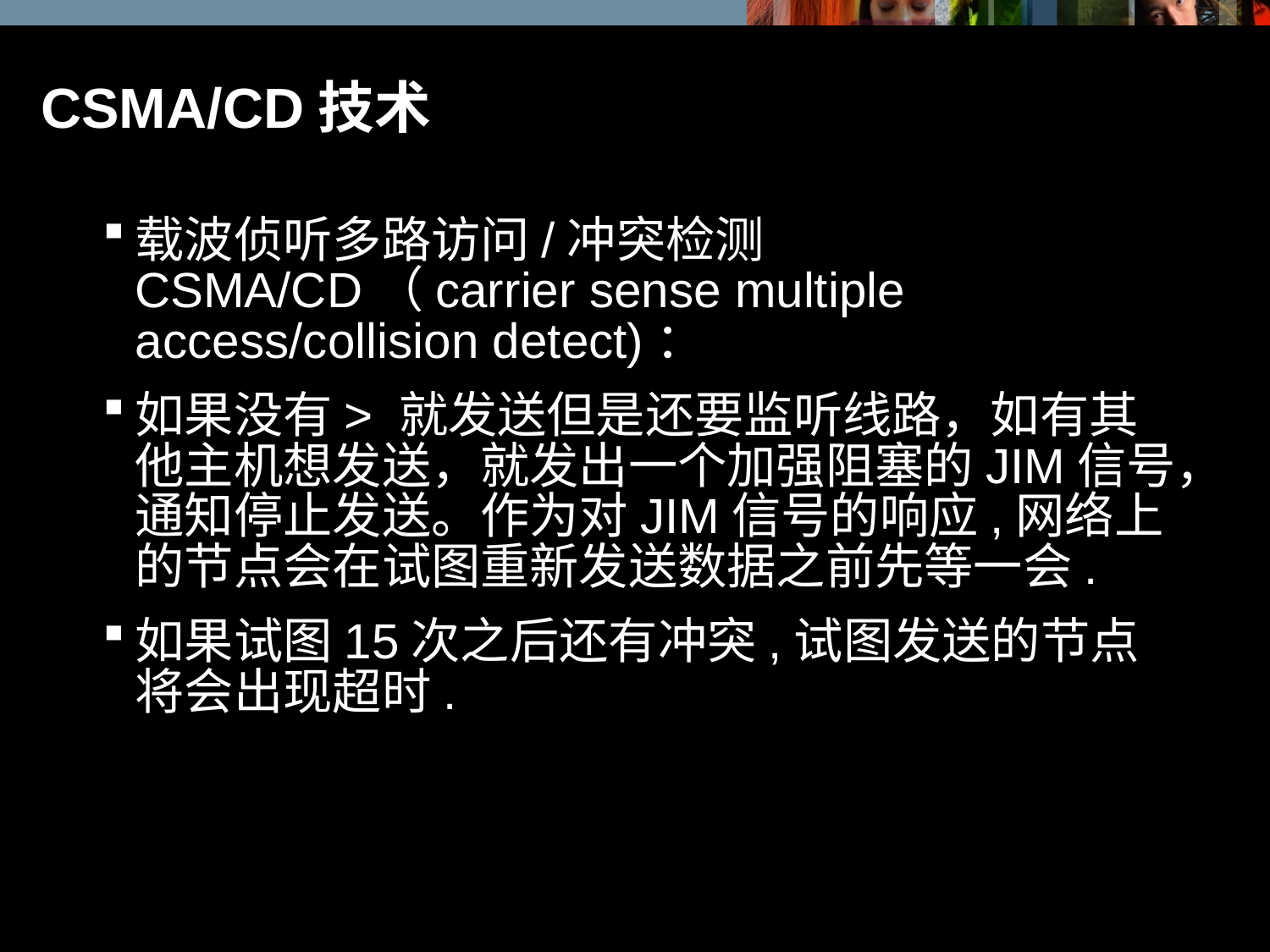

# CSMA/CD技术
载波侦听多路访问/冲突检测 CSMA/CD（carrier sense multiple access/collision detect)：
如果没有> 就发送但是还要监听线路，如有其他主机想发送，就发出一个加强阻塞的JIM信号，通知停止发送。作为对JIM信号的响应,网络上的节点会在试图重新发送数据之前先等一会.
如果试图15次之后还有冲突,试图发送的节点将会出现超时.